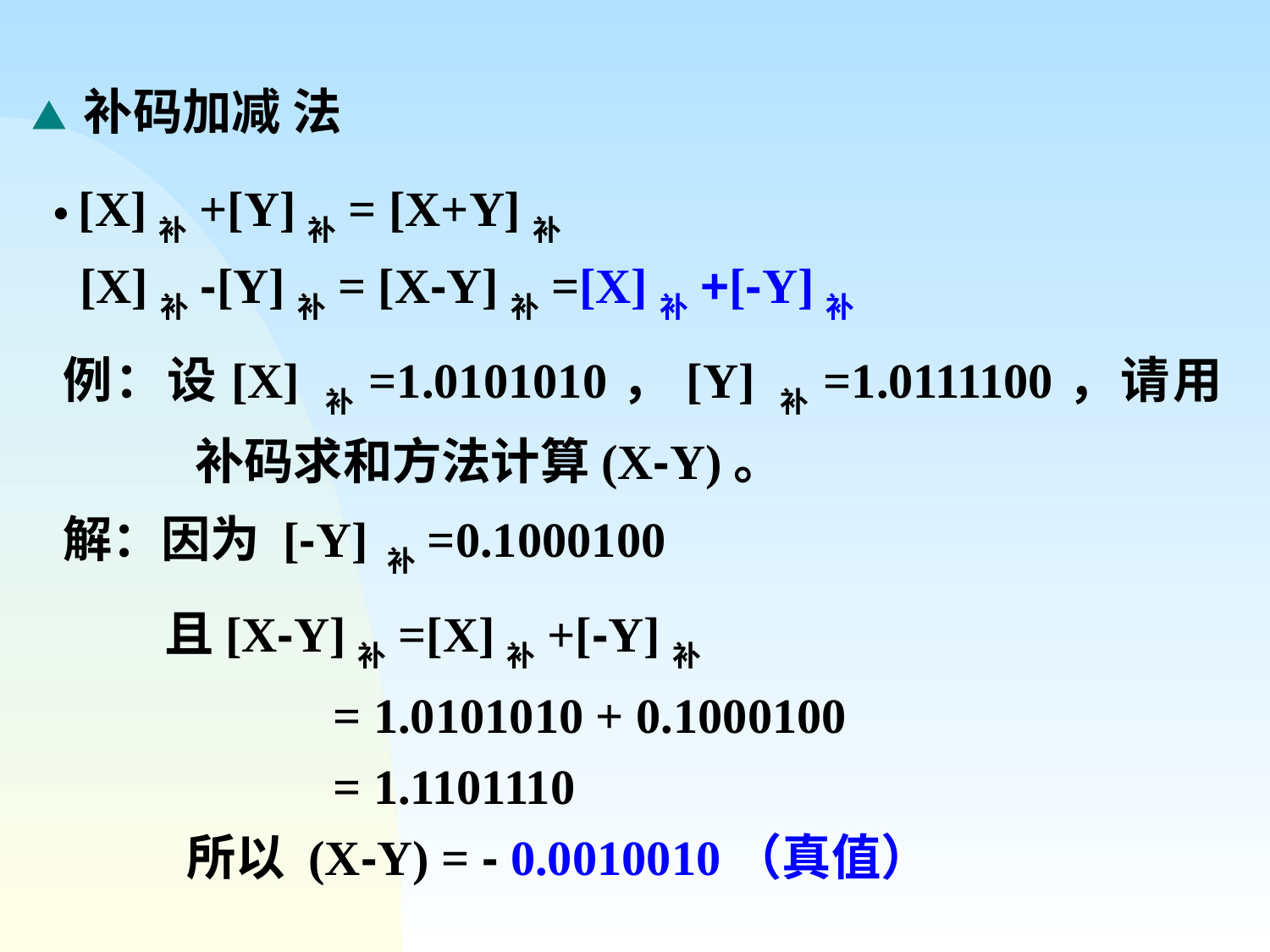

▲ 补码加减 法
• [X]补+[Y]补= [X+Y]补
  [X]补-[Y]补= [X-Y]补=[X]补+[-Y]补
例：设[X] 补=1.0101010，[Y] 补=1.0111100，请用补码求和方法计算(X-Y)。
解：因为 [-Y] 补=0.1000100
        且[X-Y]补=[X]补+[-Y]补
                      = 1.0101010 + 0.1000100
                      = 1.1101110
          所以 (X-Y) = - 0.0010010（真值）
35